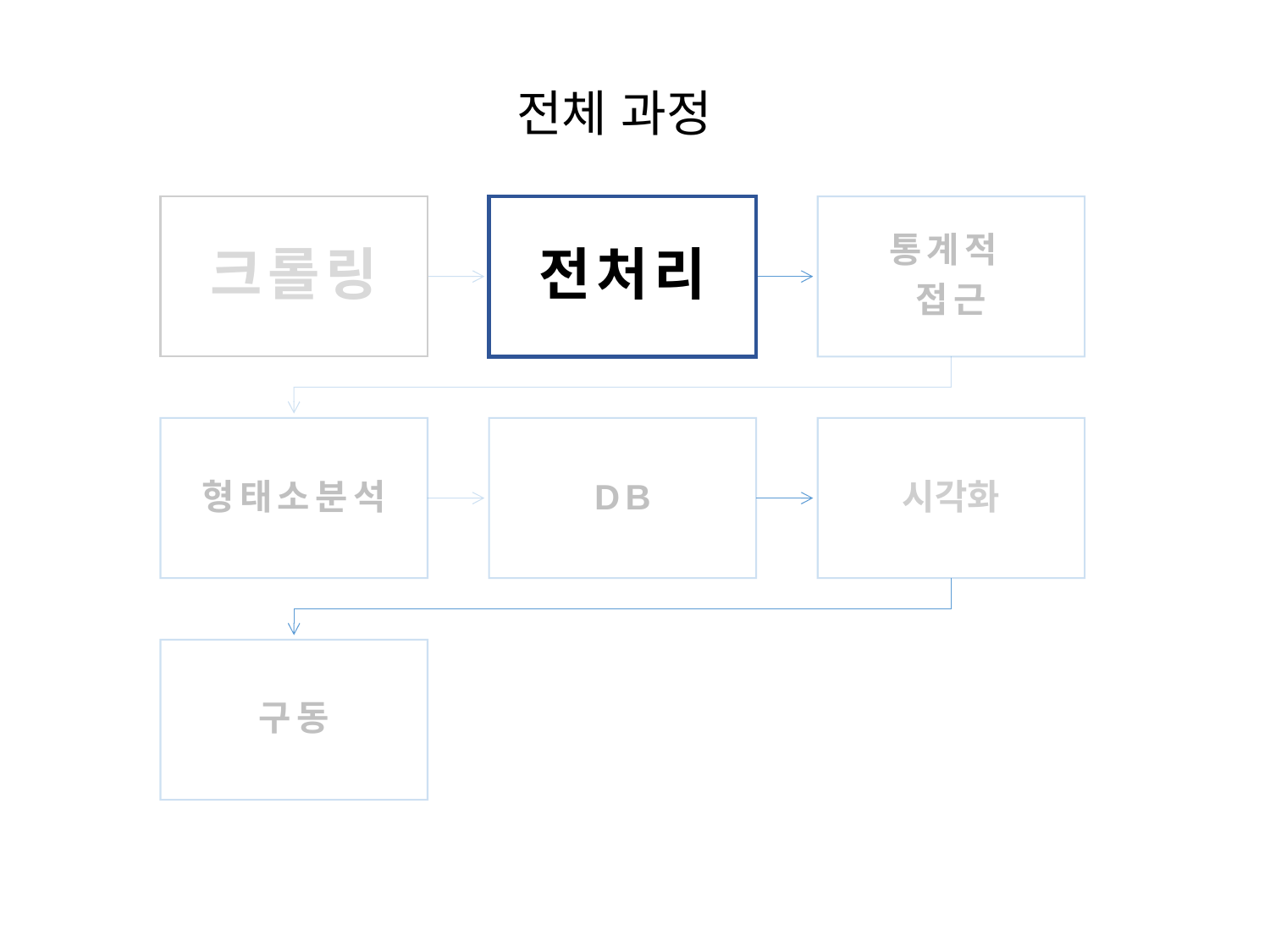

# 전체 과정

크롤링

전처리

통계적
접근

형태소분석

DB

시각화
구동